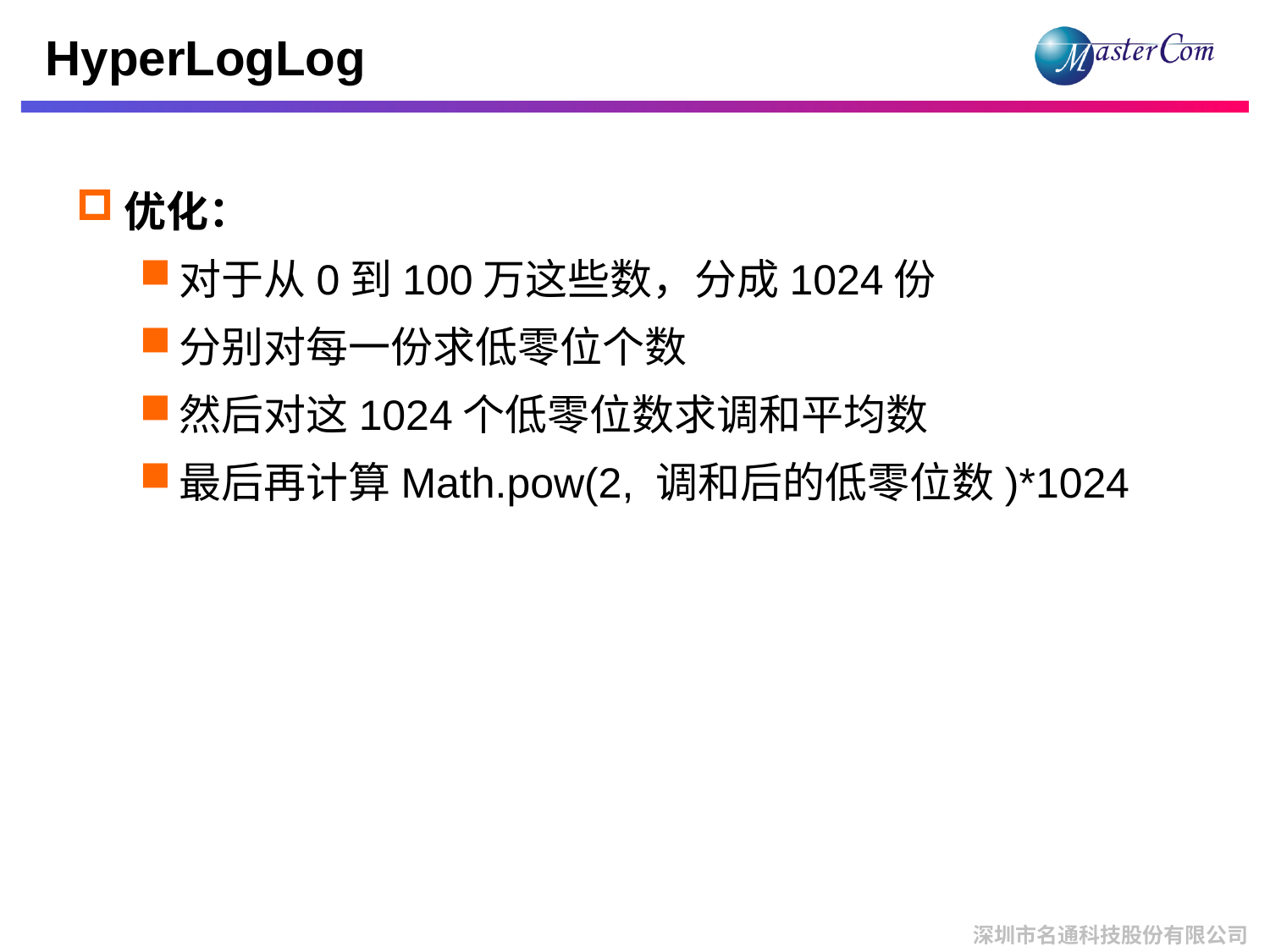

# HyperLogLog
优化：
对于从0到100万这些数，分成1024份
分别对每一份求低零位个数
然后对这1024个低零位数求调和平均数
最后再计算Math.pow(2, 调和后的低零位数)*1024